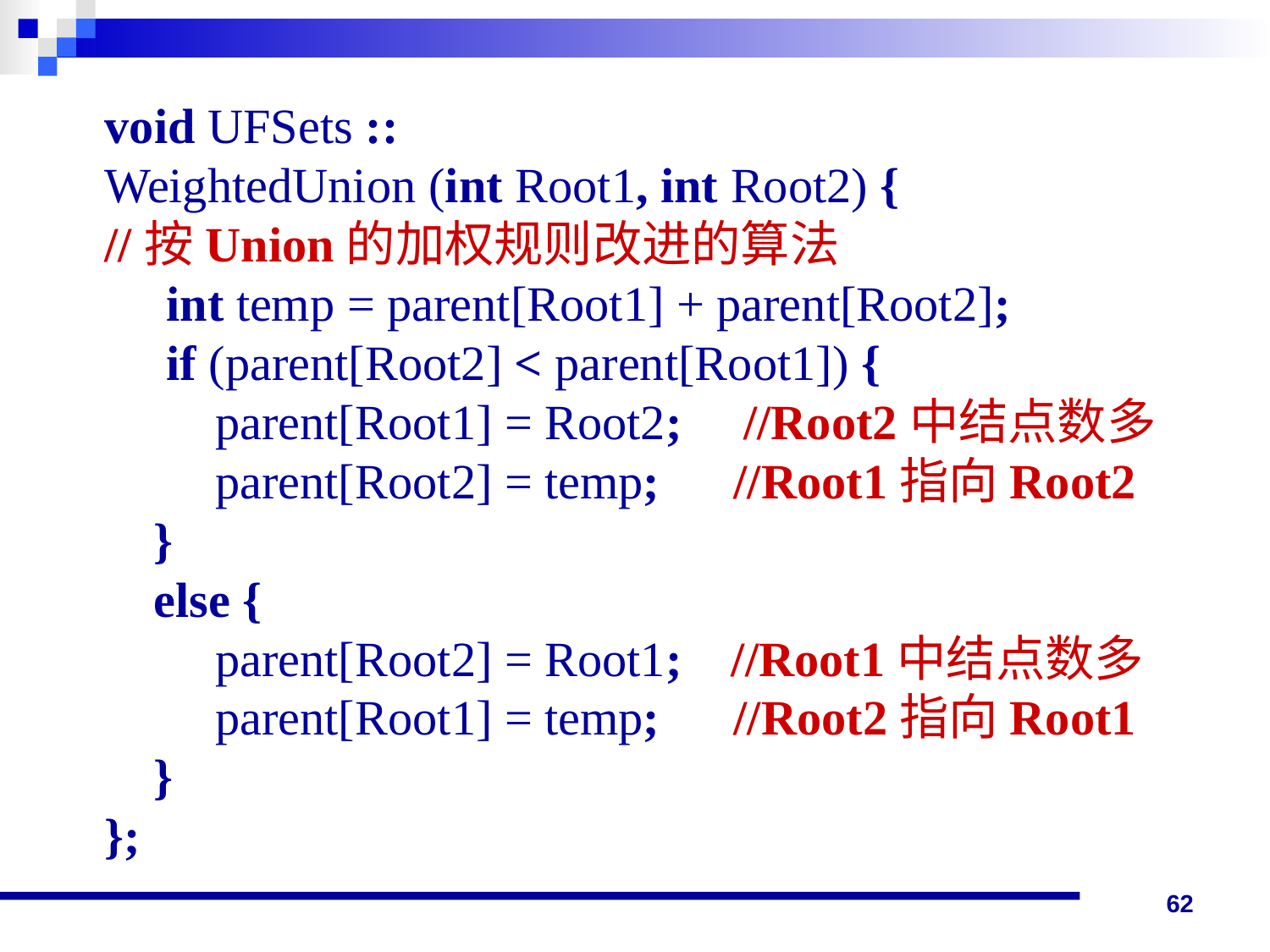

void UFSets ::
WeightedUnion (int Root1, int Root2) {
//按Union的加权规则改进的算法
     int temp = parent[Root1] + parent[Root2];
     if (parent[Root2] < parent[Root1]) {
         parent[Root1] = Root2;     //Root2中结点数多
         parent[Root2] = temp;      //Root1指向Root2
    }
    else {
         parent[Root2] = Root1;    //Root1中结点数多
         parent[Root1] = temp;      //Root2指向Root1
    }
};
62